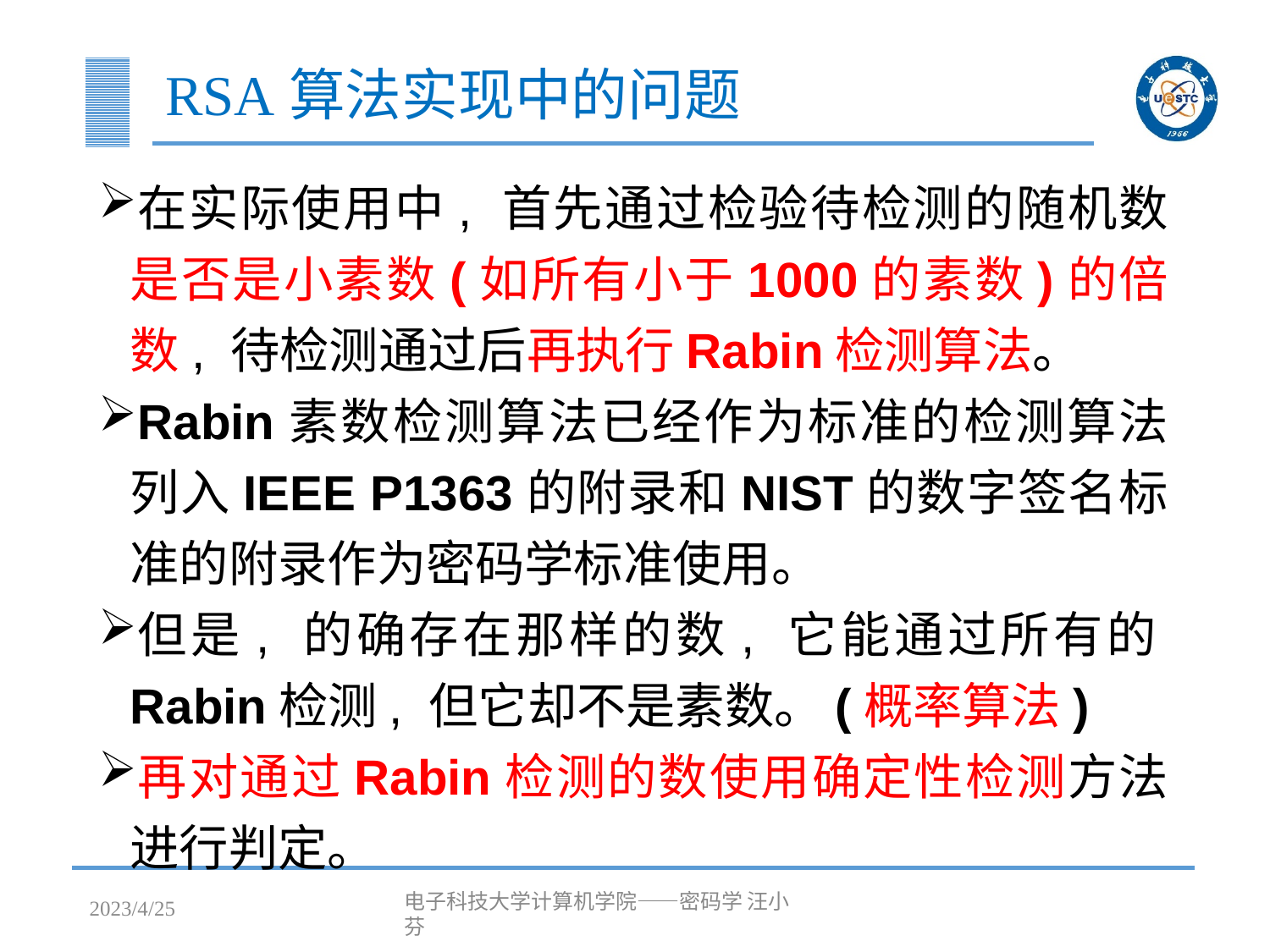

# RSA算法实现中的问题
在实际使用中, 首先通过检验待检测的随机数是否是小素数(如所有小于1000的素数)的倍数, 待检测通过后再执行Rabin检测算法。
Rabin素数检测算法已经作为标准的检测算法列入IEEE P1363的附录和NIST的数字签名标准的附录作为密码学标准使用。
但是, 的确存在那样的数, 它能通过所有的Rabin检测, 但它却不是素数。(概率算法)
再对通过Rabin检测的数使用确定性检测方法进行判定。
2023/4/25
电子科技大学计算机学院——密码学 汪小芬